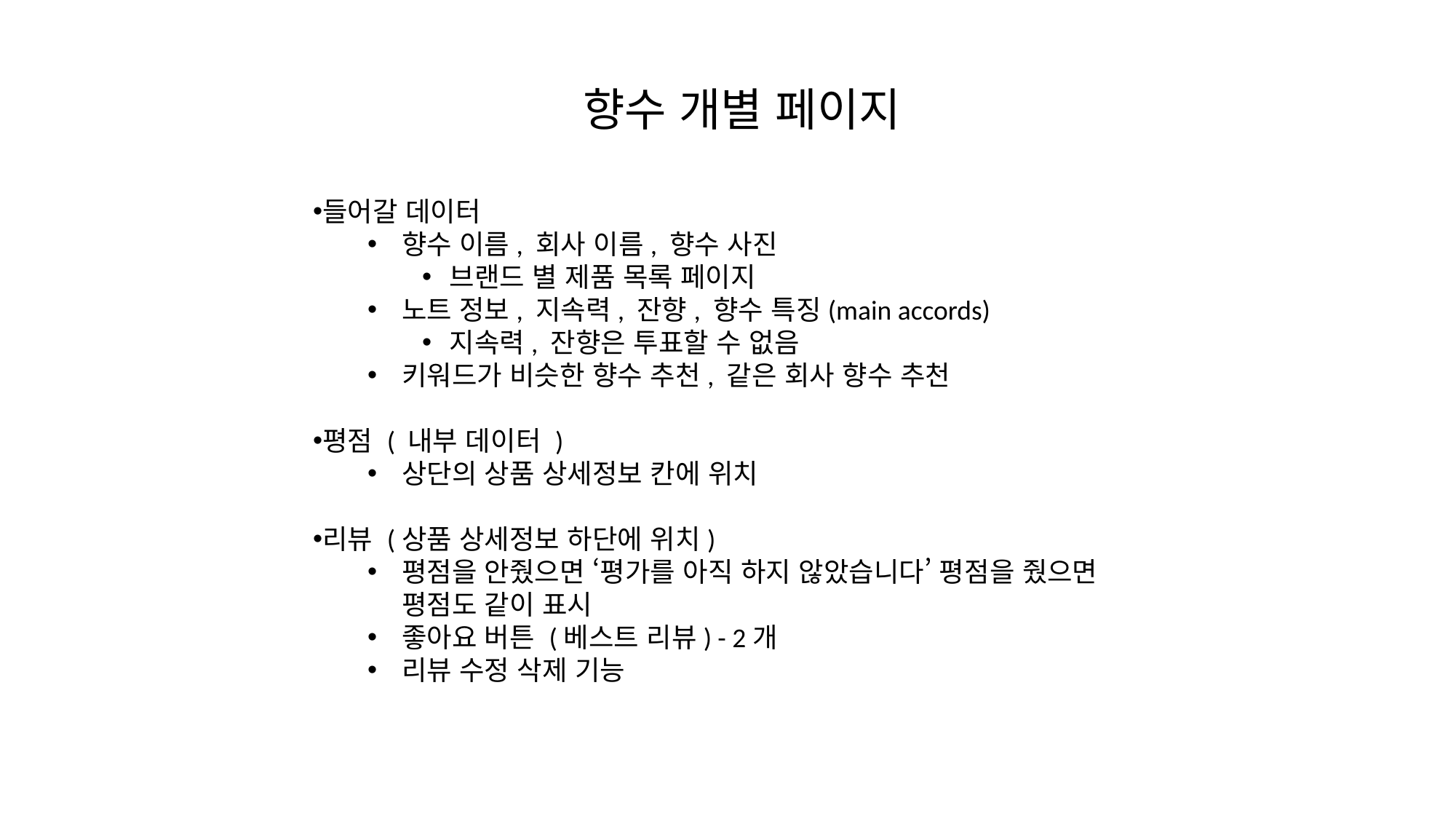

향수 개별 페이지
들어갈 데이터
향수 이름, 회사 이름, 향수 사진
브랜드 별 제품 목록 페이지
노트 정보, 지속력, 잔향, 향수 특징(main accords)
지속력, 잔향은 투표할 수 없음
키워드가 비슷한 향수 추천, 같은 회사 향수 추천

평점 ( 내부 데이터 )
상단의 상품 상세정보 칸에 위치

리뷰 (상품 상세정보 하단에 위치)
평점을 안줬으면 ‘평가를 아직 하지 않았습니다’ 평점을 줬으면 평점도 같이 표시
좋아요 버튼 (베스트 리뷰) - 2개
리뷰 수정 삭제 기능